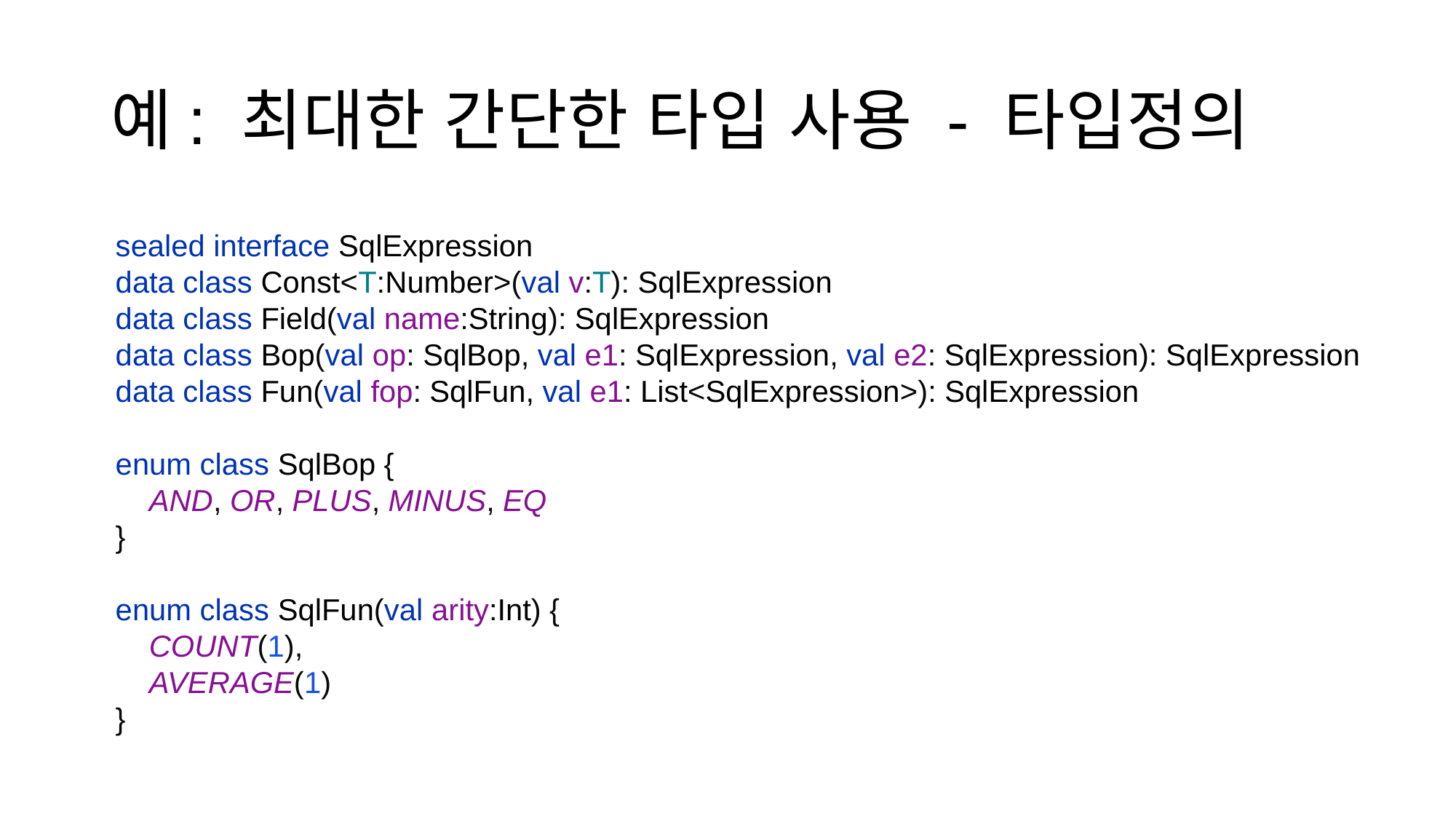

# 예: 최대한 간단한 타입 사용 - 타입정의

sealed interface SqlExpression
data class Const<T:Number>(val v:T): SqlExpression
data class Field(val name:String): SqlExpression
data class Bop(val op: SqlBop, val e1: SqlExpression, val e2: SqlExpression): SqlExpression
data class Fun(val fop: SqlFun, val e1: List<SqlExpression>): SqlExpression
enum class SqlBop {
    AND, OR, PLUS, MINUS, EQ
}
enum class SqlFun(val arity:Int) {
    COUNT(1),
    AVERAGE(1)
}